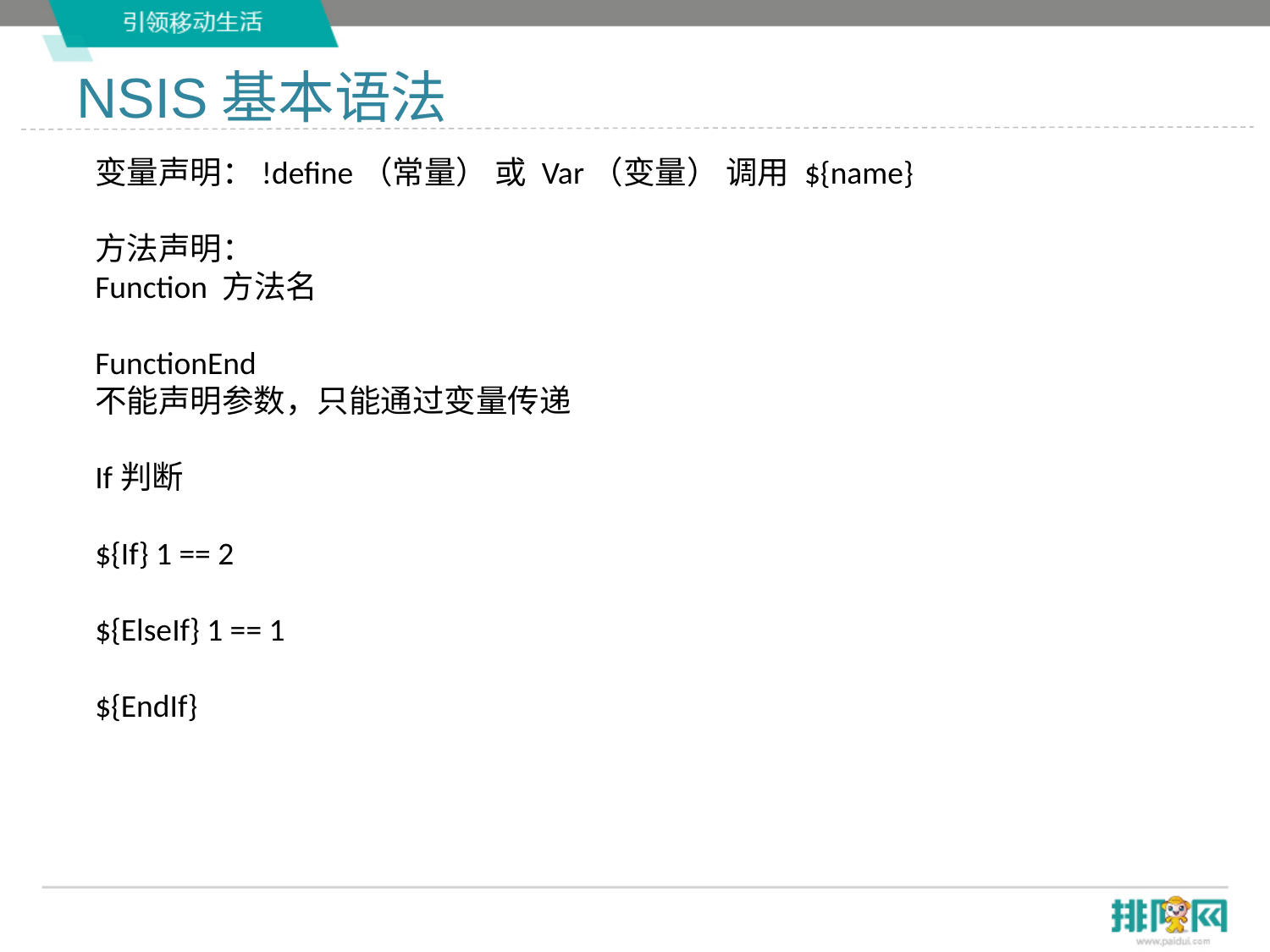

# NSIS基本语法

变量声明：!define（常量） 或 Var（变量） 调用 ${name}

方法声明：
Function 方法名

FunctionEnd
不能声明参数，只能通过变量传递

If判断

${If} 1 == 2

${ElseIf} 1 == 1

${EndIf}